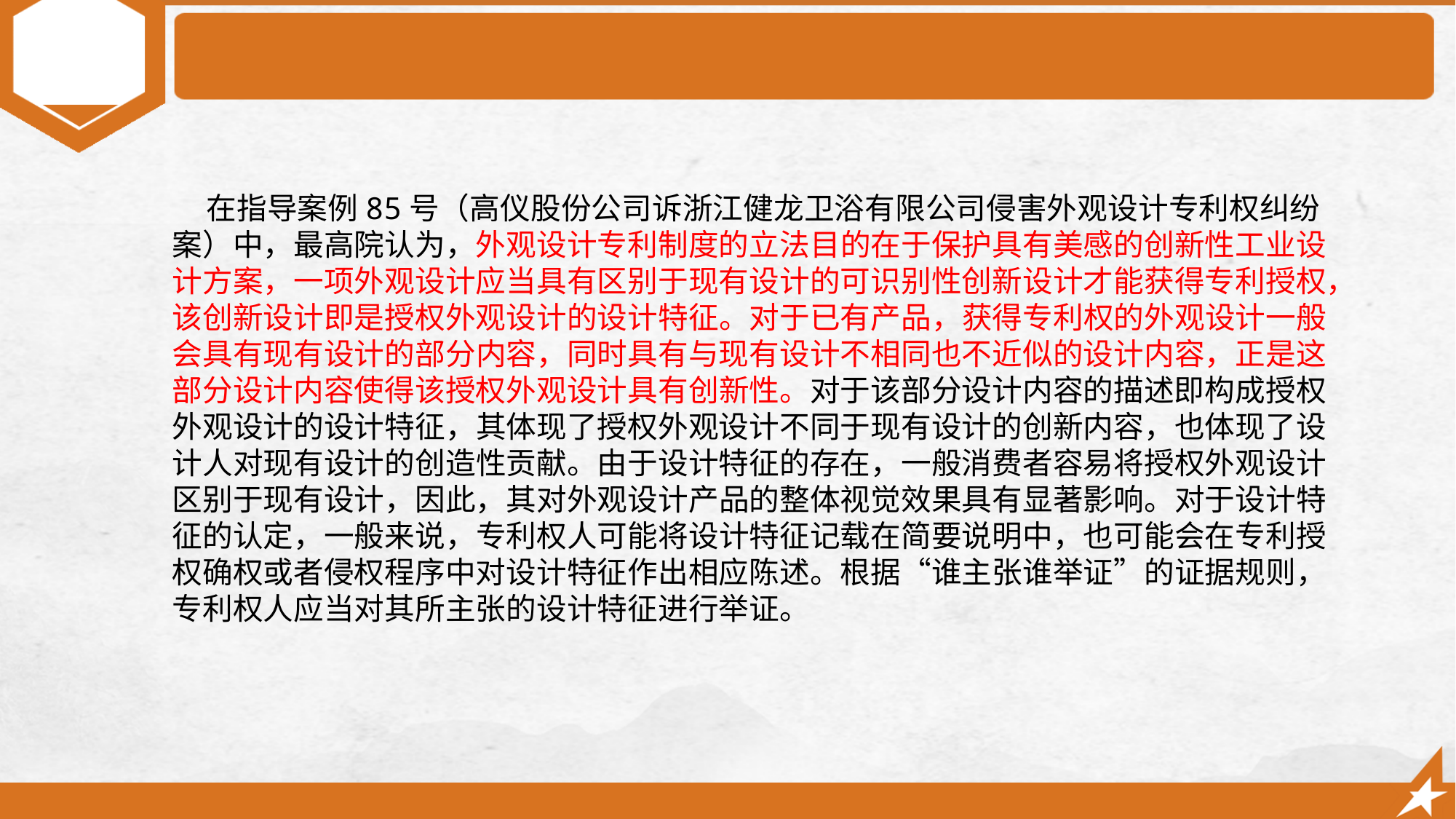

在指导案例85号（高仪股份公司诉浙江健龙卫浴有限公司侵害外观设计专利权纠纷案）中，最高院认为，外观设计专利制度的立法目的在于保护具有美感的创新性工业设计方案，一项外观设计应当具有区别于现有设计的可识别性创新设计才能获得专利授权，该创新设计即是授权外观设计的设计特征。对于已有产品，获得专利权的外观设计一般会具有现有设计的部分内容，同时具有与现有设计不相同也不近似的设计内容，正是这部分设计内容使得该授权外观设计具有创新性。对于该部分设计内容的描述即构成授权外观设计的设计特征，其体现了授权外观设计不同于现有设计的创新内容，也体现了设计人对现有设计的创造性贡献。由于设计特征的存在，一般消费者容易将授权外观设计区别于现有设计，因此，其对外观设计产品的整体视觉效果具有显著影响。对于设计特征的认定，一般来说，专利权人可能将设计特征记载在简要说明中，也可能会在专利授权确权或者侵权程序中对设计特征作出相应陈述。根据“谁主张谁举证”的证据规则，专利权人应当对其所主张的设计特征进行举证。